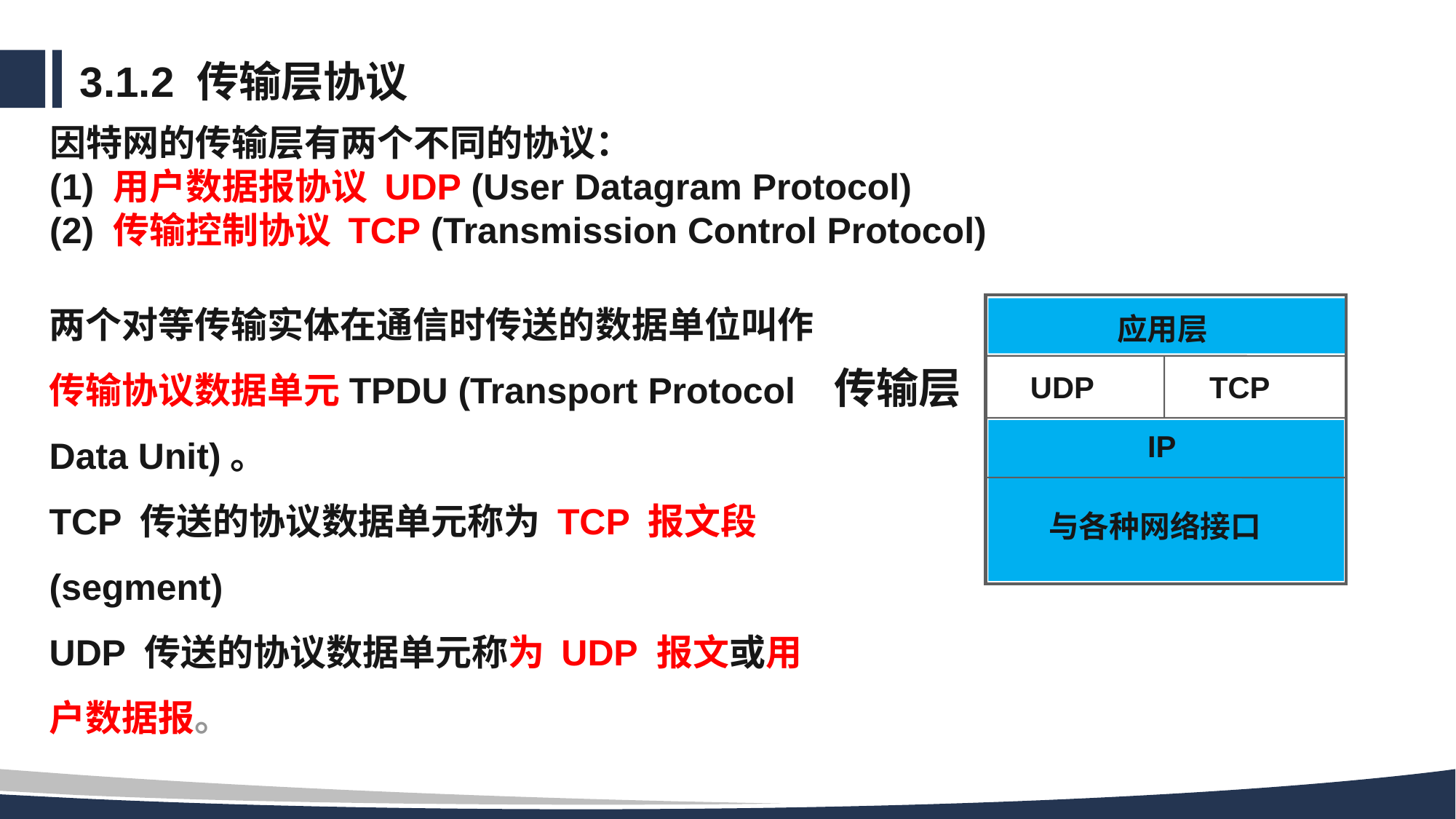

# 3.1.2 传输层协议
因特网的传输层有两个不同的协议：
(1) 用户数据报协议 UDP (User Datagram Protocol)
(2) 传输控制协议 TCP (Transmission Control Protocol)
两个对等传输实体在通信时传送的数据单位叫作传输协议数据单元TPDU (Transport Protocol Data Unit)。
TCP 传送的协议数据单元称为 TCP 报文段(segment)
UDP 传送的协议数据单元称为 UDP 报文或用户数据报。

应用层

传输层

UDP
TCP

IP

与各种网络接口